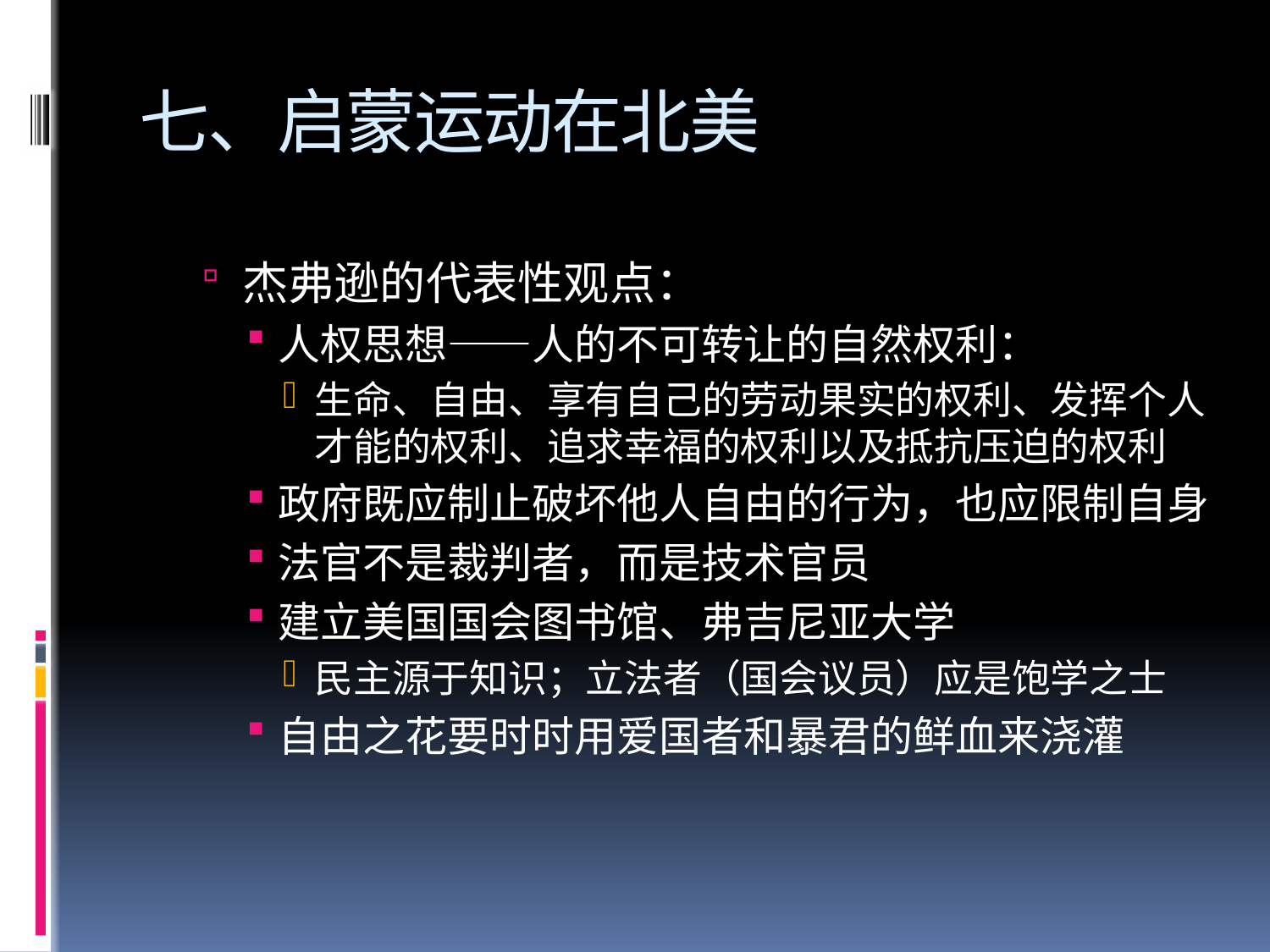

# 七、启蒙运动在北美
杰弗逊的代表性观点：
人权思想——人的不可转让的自然权利：
生命、自由、享有自己的劳动果实的权利、发挥个人才能的权利、追求幸福的权利以及抵抗压迫的权利
政府既应制止破坏他人自由的行为，也应限制自身
法官不是裁判者，而是技术官员
建立美国国会图书馆、弗吉尼亚大学
民主源于知识；立法者（国会议员）应是饱学之士
自由之花要时时用爱国者和暴君的鲜血来浇灌